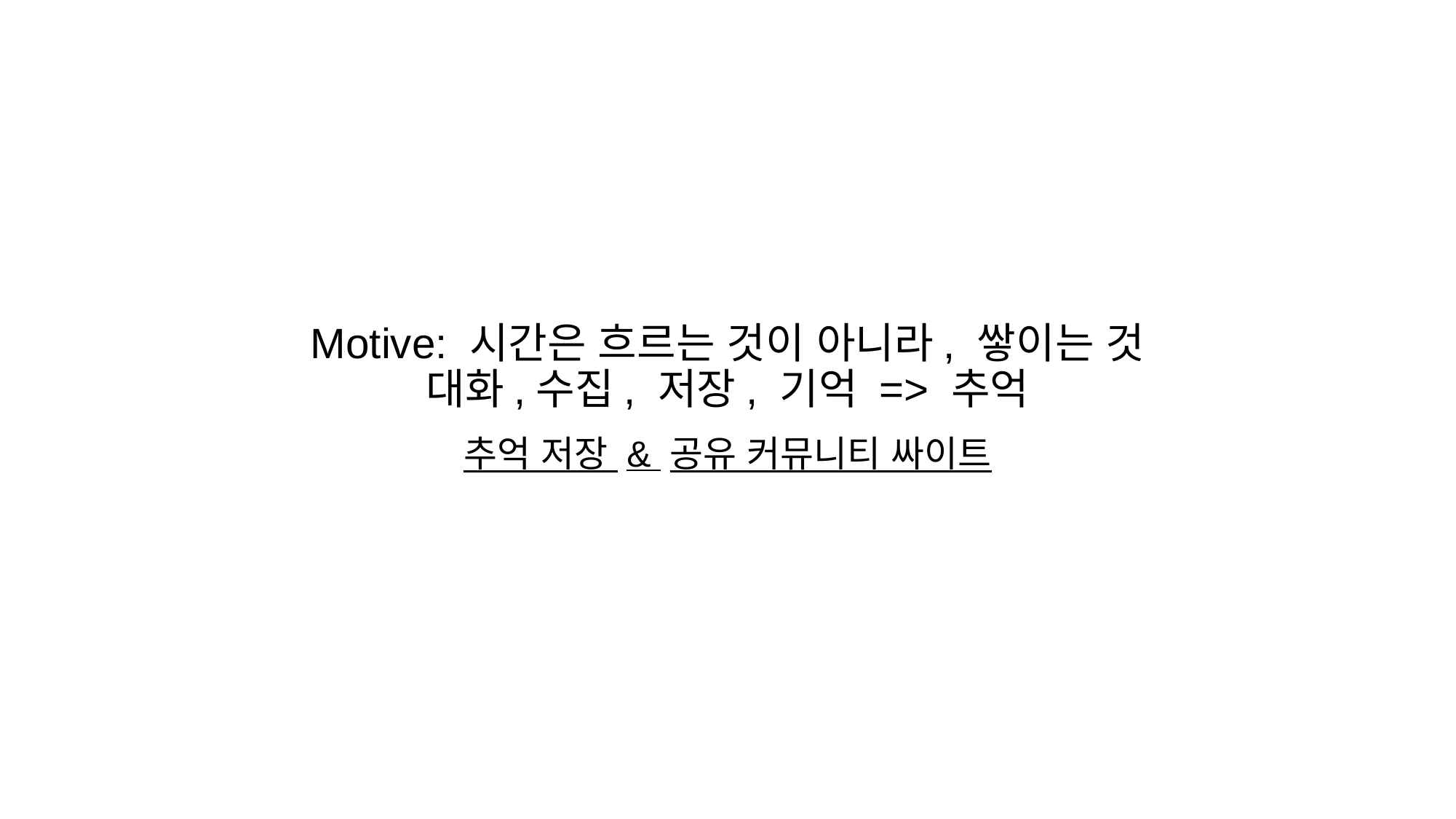

# Motive: 시간은 흐르는 것이 아니라, 쌓이는 것 대화,수집, 저장, 기억 => 추억
추억 저장 & 공유 커뮤니티 싸이트